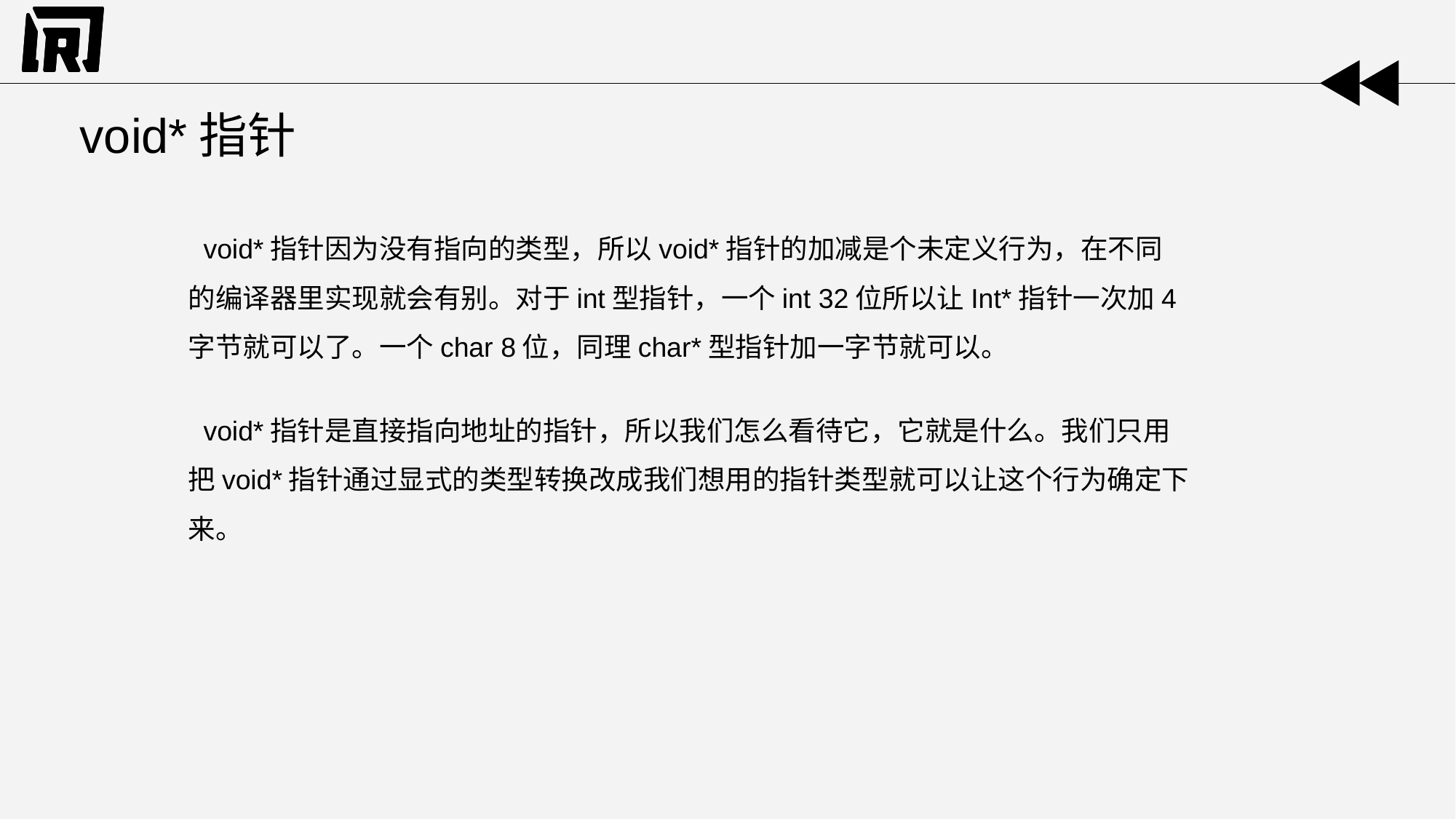

# void*指针
  void*指针因为没有指向的类型，所以void*指针的加减是个未定义行为，在不同的编译器里实现就会有别。对于int型指针，一个int 32位所以让Int*指针一次加4字节就可以了。一个char 8位，同理char*型指针加一字节就可以。
  void*指针是直接指向地址的指针，所以我们怎么看待它，它就是什么。我们只用把void*指针通过显式的类型转换改成我们想用的指针类型就可以让这个行为确定下来。